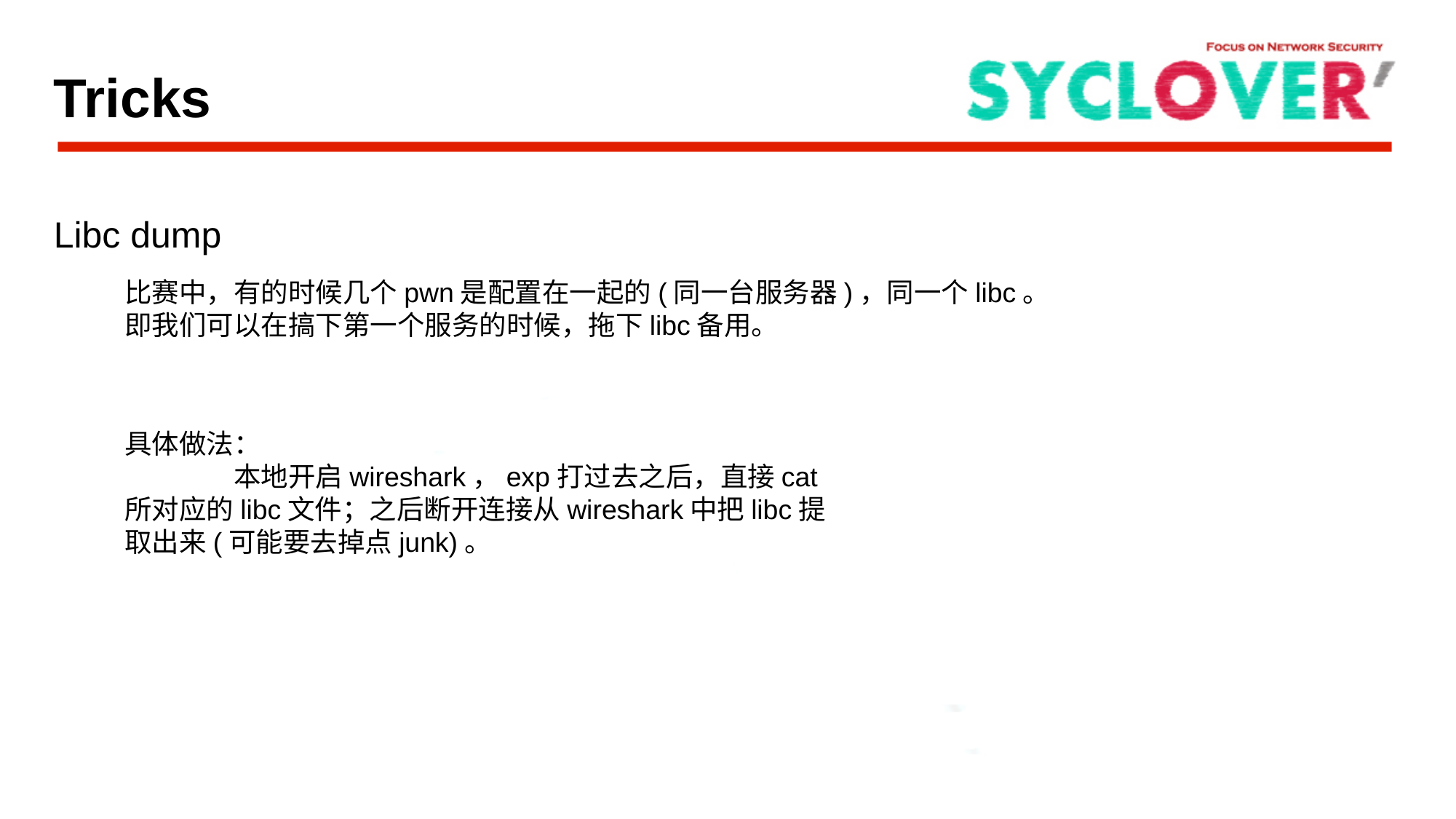

Tricks
Libc dump
比赛中，有的时候几个pwn是配置在一起的(同一台服务器)，同一个libc。即我们可以在搞下第一个服务的时候，拖下libc备用。

具体做法：
	本地开启wireshark，exp打过去之后，直接cat所对应的libc文件；之后断开连接从wireshark中把libc提取出来(可能要去掉点junk)。